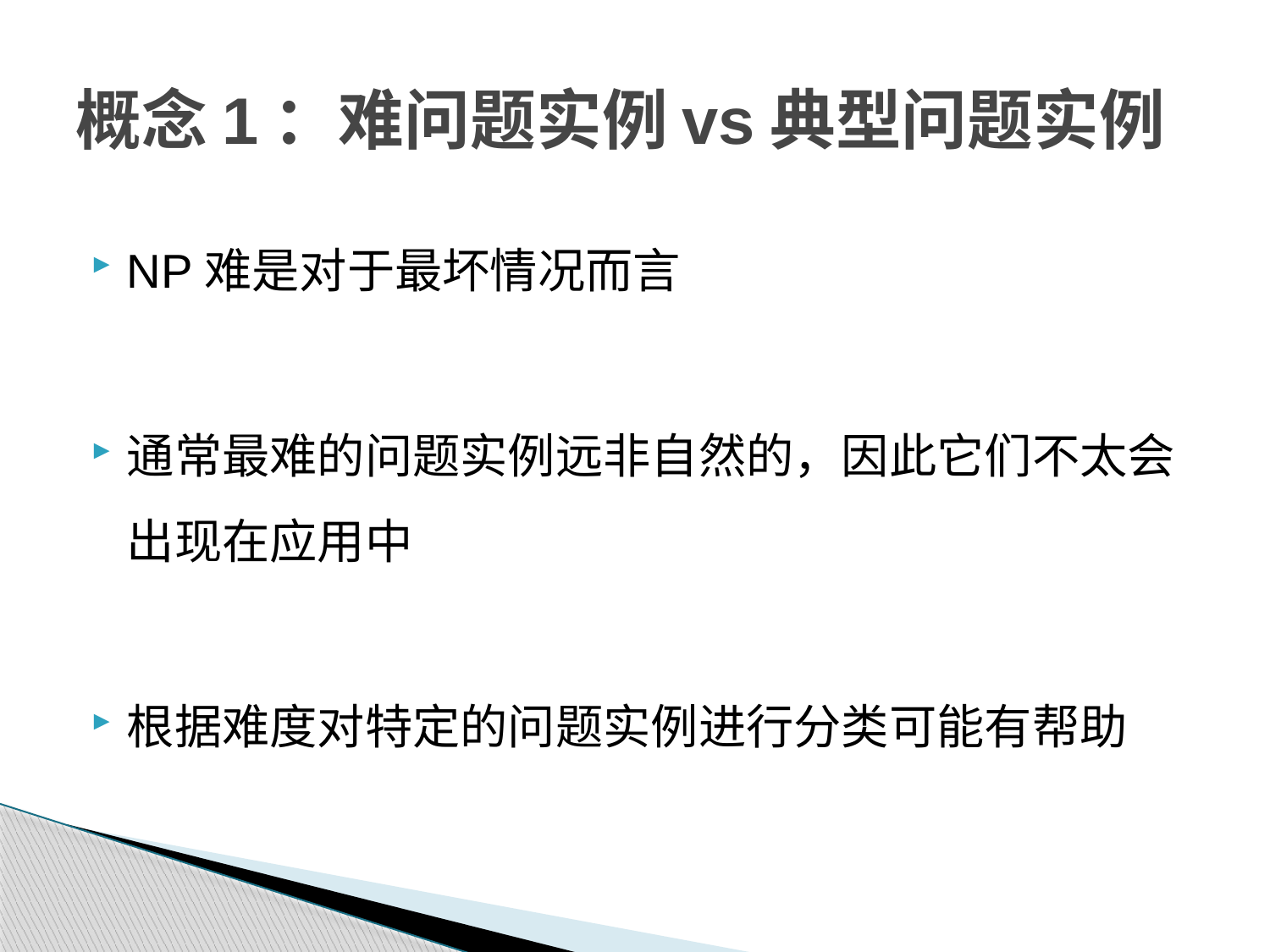

# 概念1：难问题实例vs典型问题实例
NP难是对于最坏情况而言

通常最难的问题实例远非自然的，因此它们不太会出现在应用中

根据难度对特定的问题实例进行分类可能有帮助